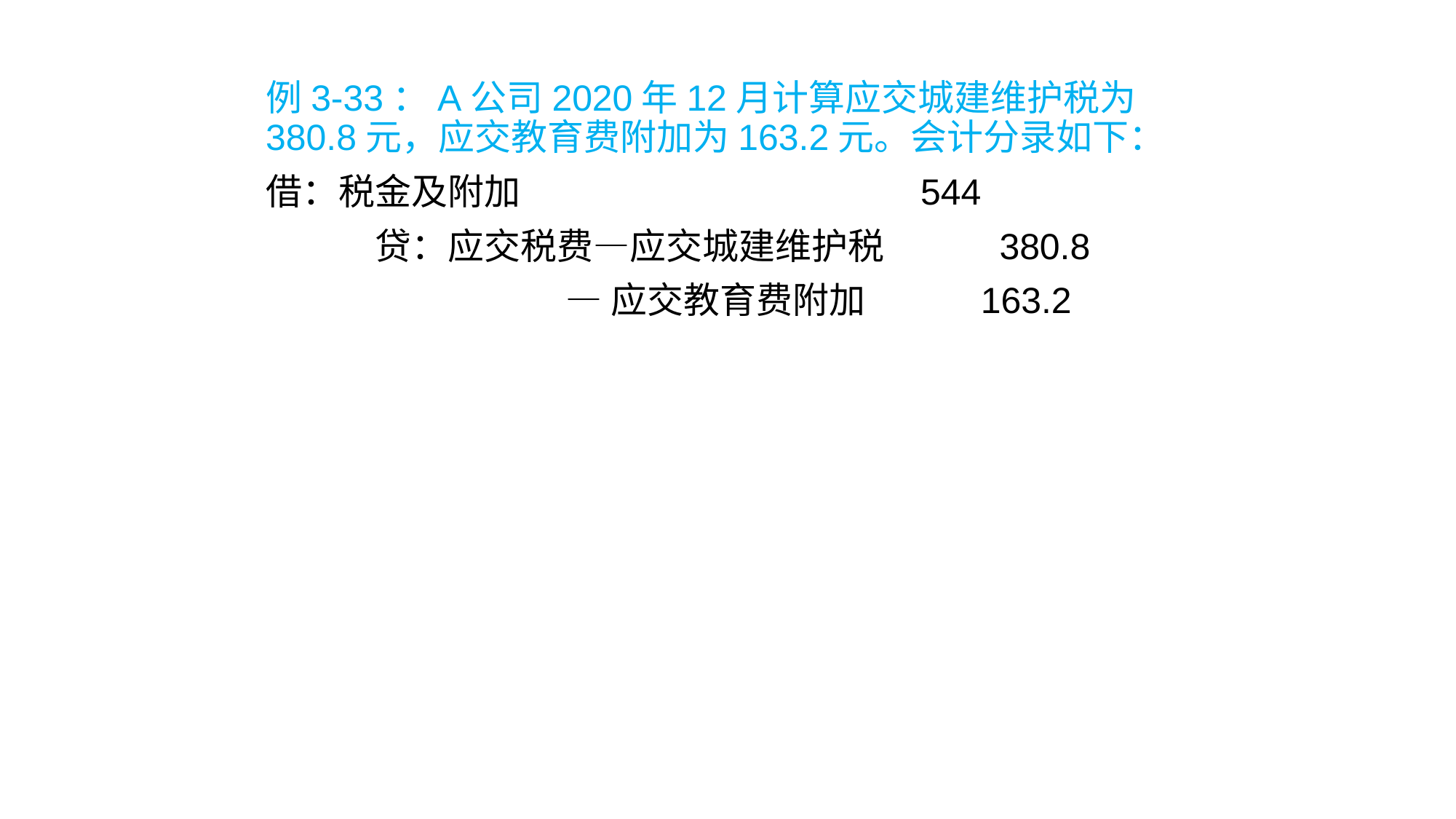

例3-33：A公司2020年12月计算应交城建维护税为380.8元，应交教育费附加为163.2元。会计分录如下：
借：税金及附加               			544
  	贷：应交税费—应交城建维护税             380.8
              	          —应交教育费附加             163.2